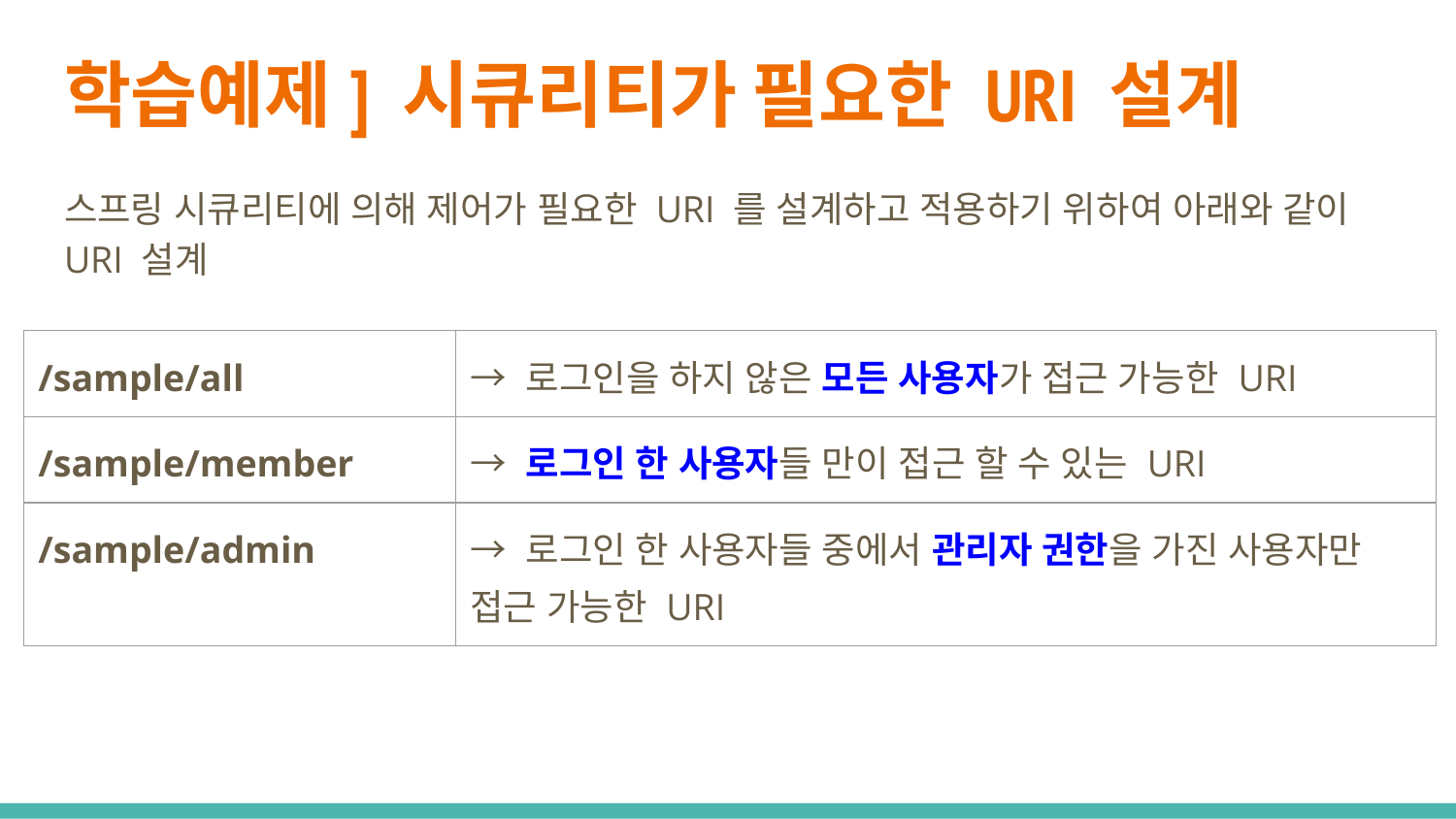

# 학습예제] 시큐리티가 필요한 URI 설계
스프링 시큐리티에 의해 제어가 필요한 URI 를 설계하고 적용하기 위하여 아래와 같이 URI 설계

| /sample/all | → 로그인을 하지 않은 모든 사용자가 접근 가능한 URI |
| --- | --- |
| /sample/member | → 로그인 한 사용자들 만이 접근 할 수 있는 URI |
| /sample/admin | → 로그인 한 사용자들 중에서 관리자 권한을 가진 사용자만 접근 가능한 URI |